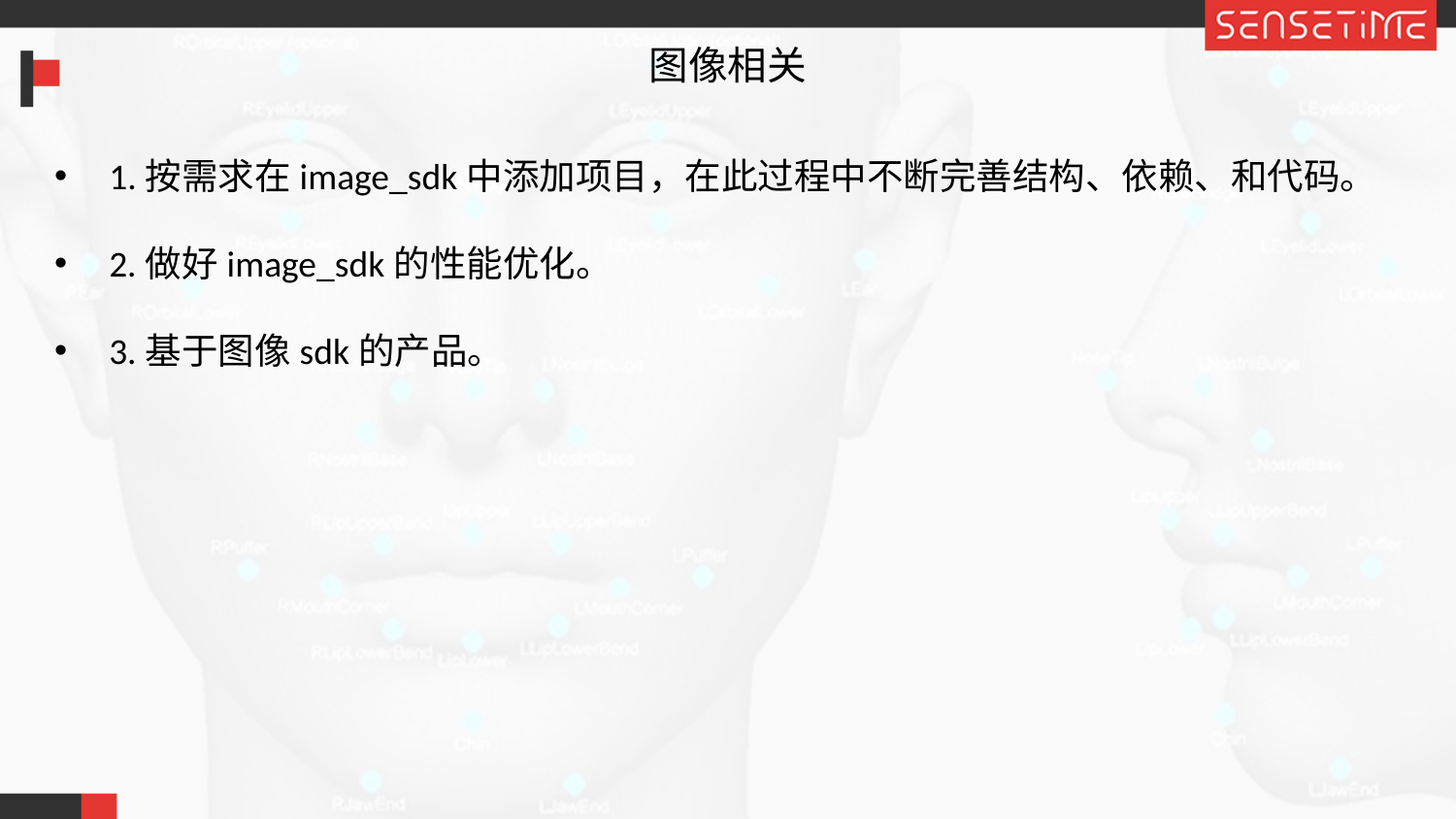

# 图像相关
1.按需求在image_sdk中添加项目，在此过程中不断完善结构、依赖、和代码。

2.做好image_sdk的性能优化。

3.基于图像sdk的产品。